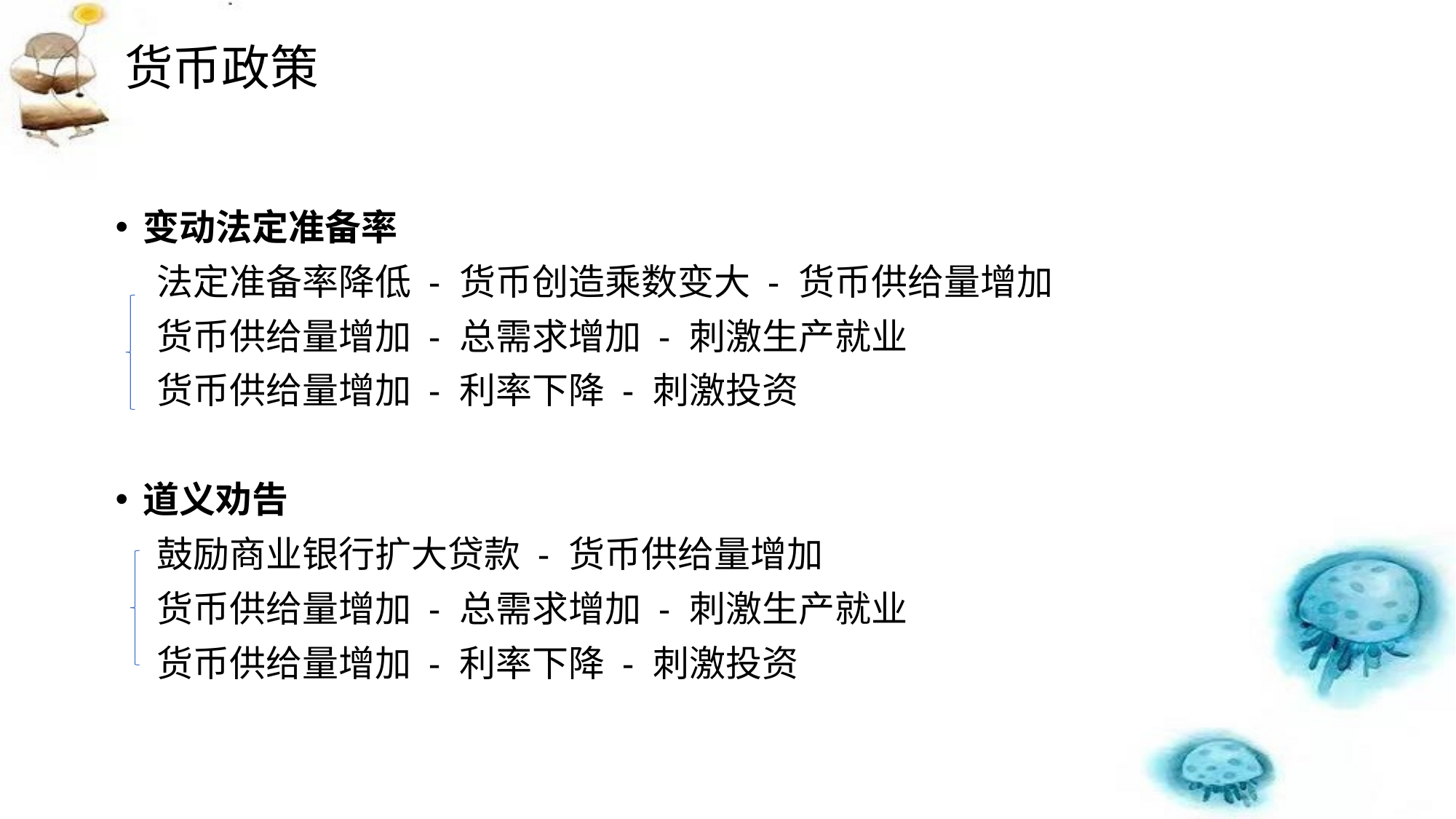

# 货币政策
变动法定准备率
    法定准备率降低 - 货币创造乘数变大 - 货币供给量增加
    货币供给量增加 - 总需求增加 - 刺激生产就业
    货币供给量增加 - 利率下降 - 刺激投资

道义劝告
    鼓励商业银行扩大贷款 - 货币供给量增加
    货币供给量增加 - 总需求增加 - 刺激生产就业
    货币供给量增加 - 利率下降 - 刺激投资